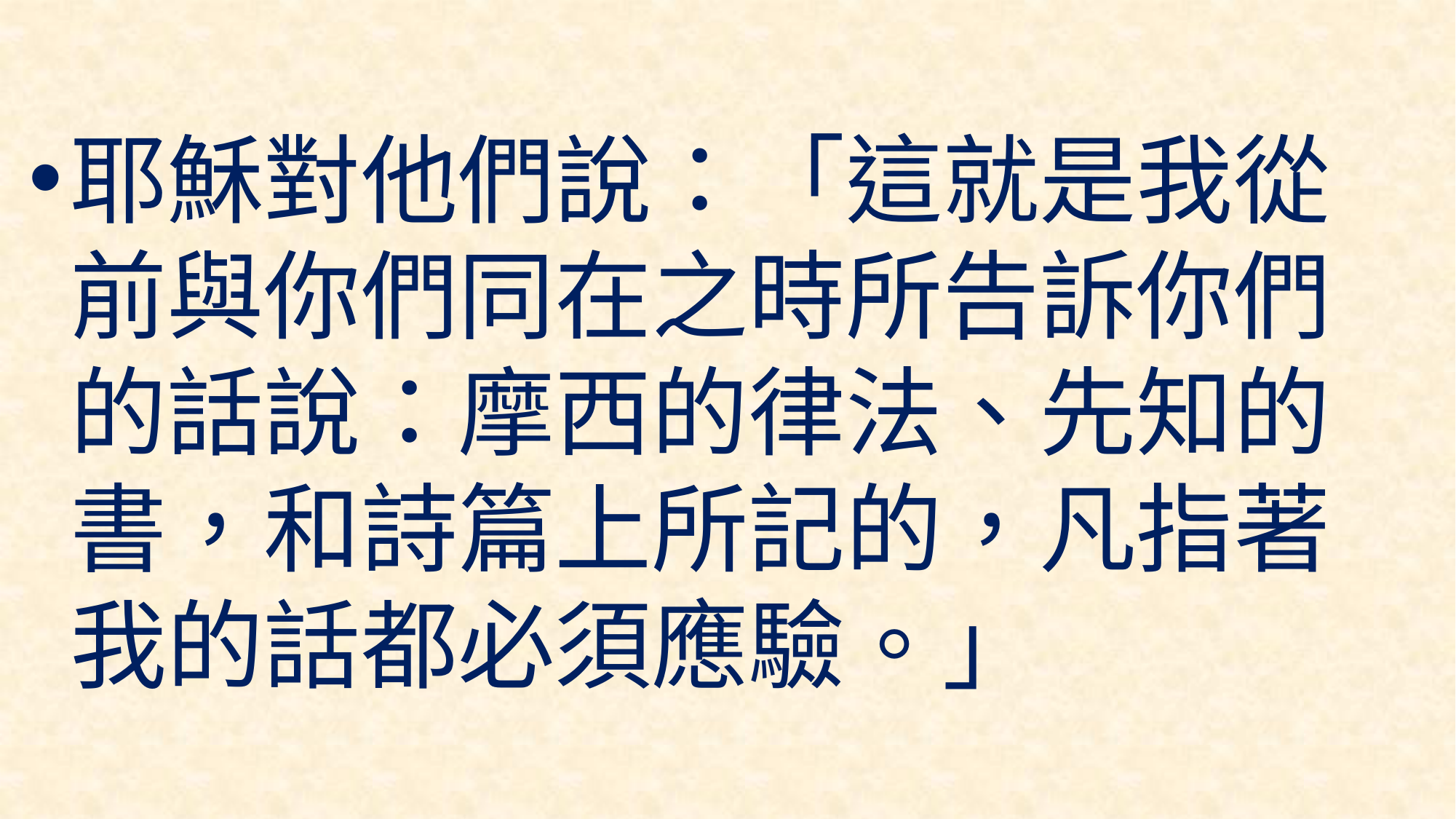

耶穌對他們說：「這就是我從前與你們同在之時所告訴你們的話說：摩西的律法、先知的書，和詩篇上所記的，凡指著我的話都必須應驗。」